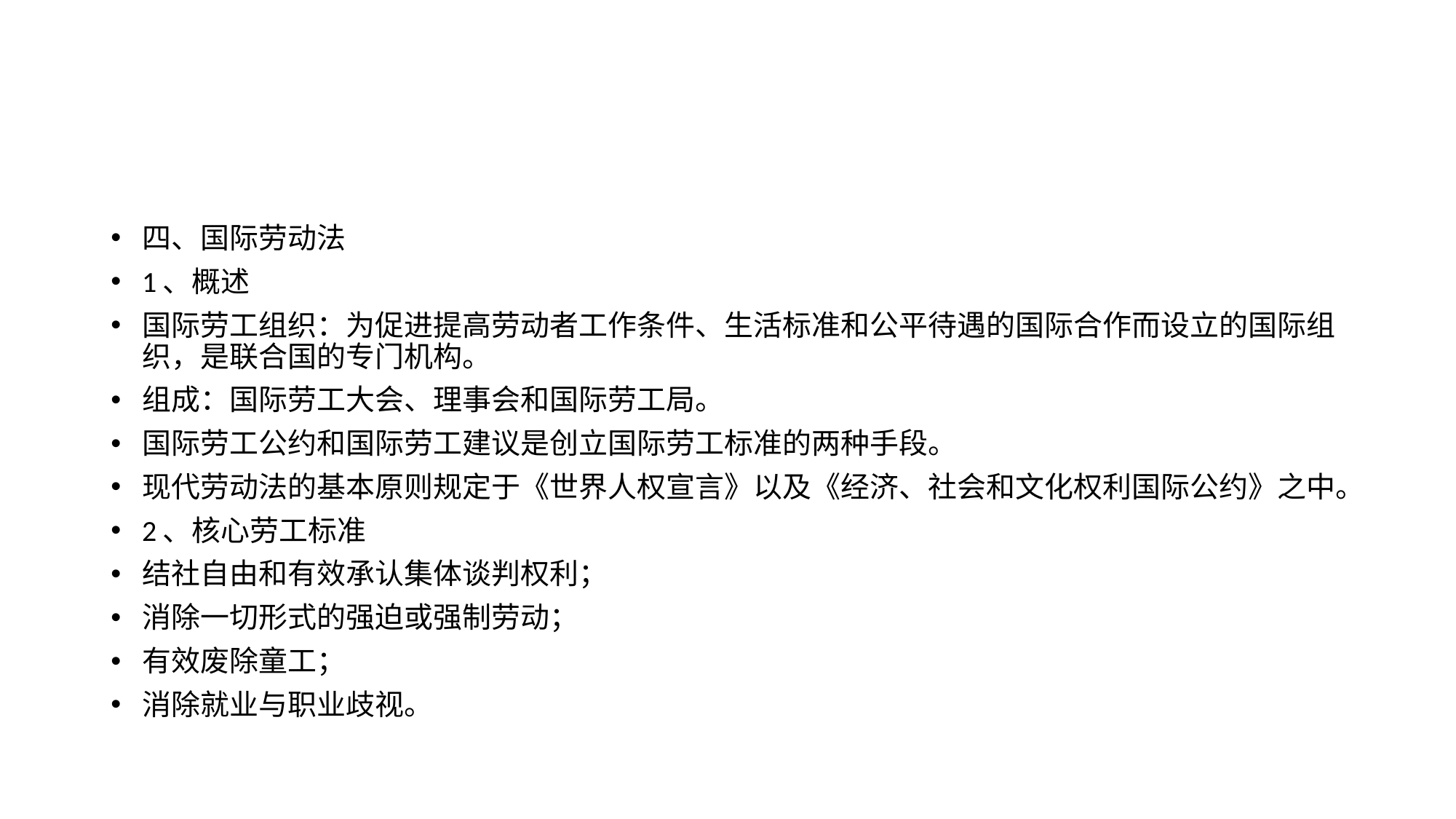

#
四、国际劳动法
1、概述
国际劳工组织：为促进提高劳动者工作条件、生活标准和公平待遇的国际合作而设立的国际组织，是联合国的专门机构。
组成：国际劳工大会、理事会和国际劳工局。
国际劳工公约和国际劳工建议是创立国际劳工标准的两种手段。
现代劳动法的基本原则规定于《世界人权宣言》以及《经济、社会和文化权利国际公约》之中。
2、核心劳工标准
结社自由和有效承认集体谈判权利；
消除一切形式的强迫或强制劳动；
有效废除童工；
消除就业与职业歧视。